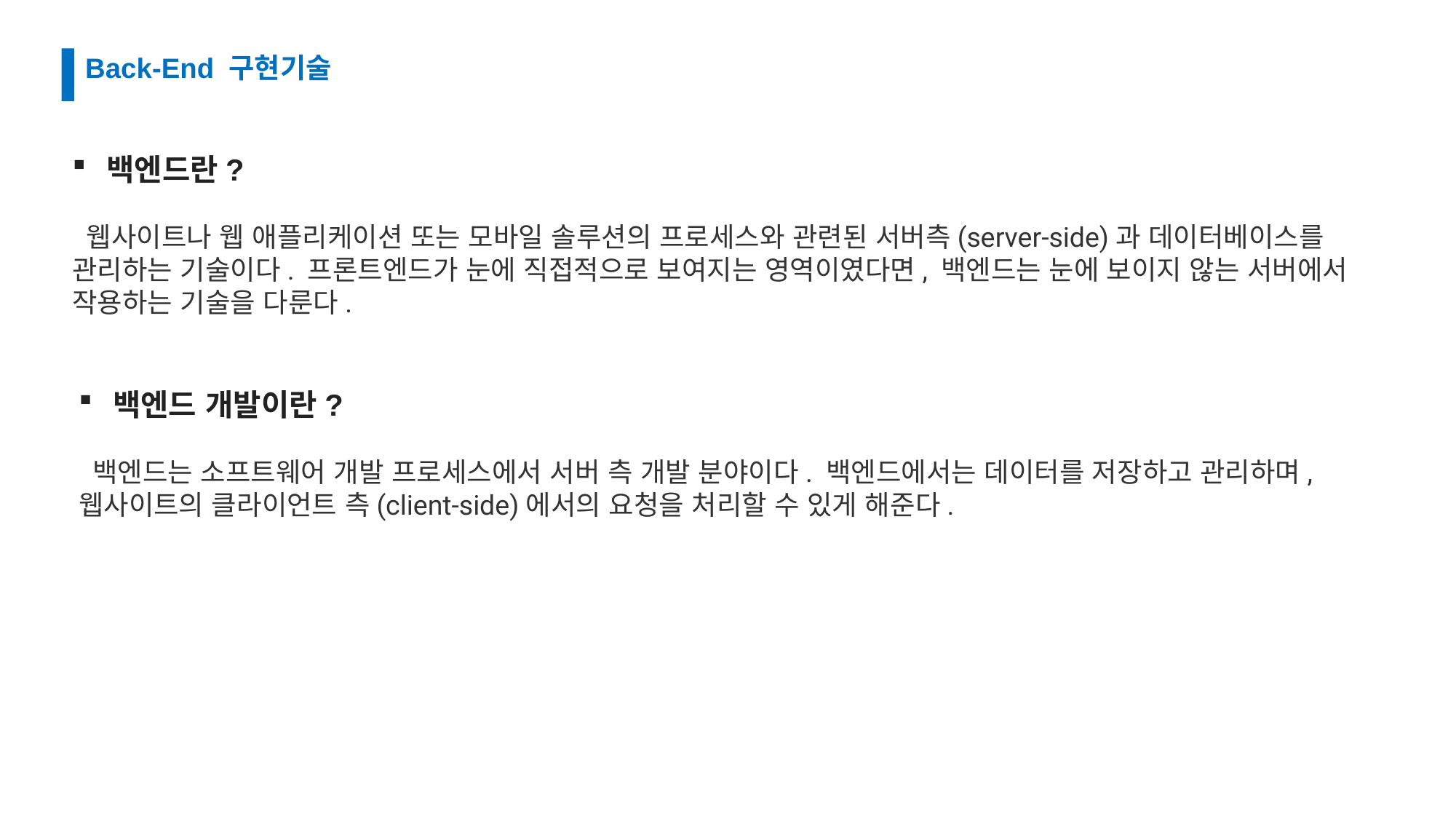

Back-End 구현기술
백엔드란?

 웹사이트나 웹 애플리케이션 또는 모바일 솔루션의 프로세스와 관련된 서버측(server-side)과 데이터베이스를 관리하는 기술이다. 프론트엔드가 눈에 직접적으로 보여지는 영역이였다면, 백엔드는 눈에 보이지 않는 서버에서 작용하는 기술을 다룬다.
백엔드 개발이란?

 백엔드는 소프트웨어 개발 프로세스에서 서버 측 개발 분야이다. 백엔드에서는 데이터를 저장하고 관리하며, 웹사이트의 클라이언트 측(client-side)에서의 요청을 처리할 수 있게 해준다.